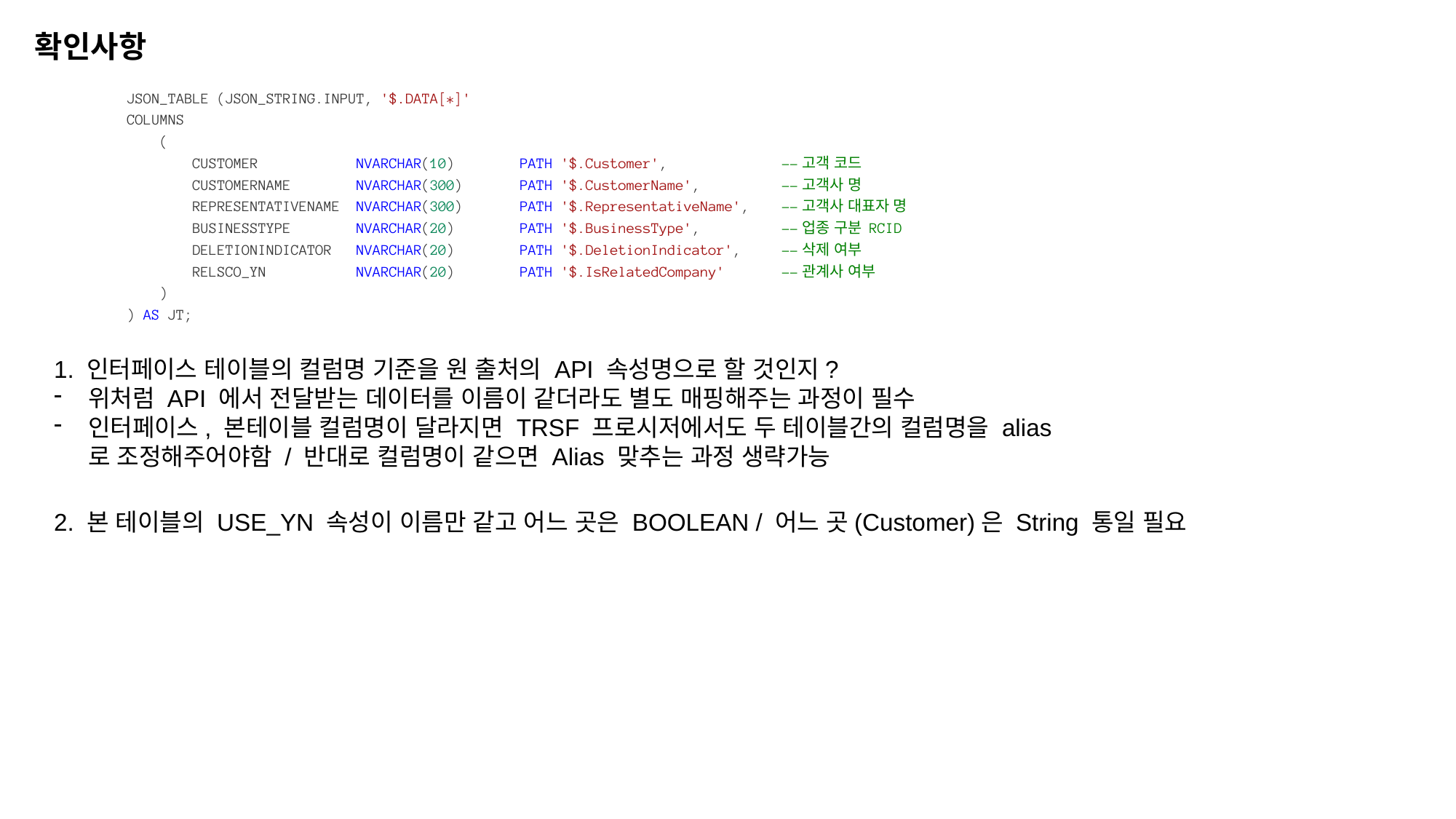

확인사항
            JSON_TABLE (JSON_STRING.INPUT, '$.DATA[*]'
            COLUMNS
                (
                    CUSTOMER            NVARCHAR(10)        PATH '$.Customer',              --고객 코드
                    CUSTOMERNAME        NVARCHAR(300)       PATH '$.CustomerName',          --고객사 명
                    REPRESENTATIVENAME  NVARCHAR(300)       PATH '$.RepresentativeName',    --고객사 대표자 명
                    BUSINESSTYPE        NVARCHAR(20)        PATH '$.BusinessType',          --업종 구분 RCID
                    DELETIONINDICATOR   NVARCHAR(20)        PATH '$.DeletionIndicator',     --삭제 여부
                    RELSCO_YN           NVARCHAR(20)        PATH '$.IsRelatedCompany'       --관계사 여부
                )
            ) AS JT;
1. 인터페이스 테이블의 컬럼명 기준을 원 출처의 API 속성명으로 할 것인지?
위처럼 API 에서 전달받는 데이터를 이름이 같더라도 별도 매핑해주는 과정이 필수
인터페이스, 본테이블 컬럼명이 달라지면 TRSF 프로시저에서도 두 테이블간의 컬럼명을 alias 로 조정해주어야함 / 반대로 컬럼명이 같으면 Alias 맞추는 과정 생략가능
2. 본 테이블의 USE_YN 속성이 이름만 같고 어느 곳은 BOOLEAN / 어느 곳(Customer)은 String 통일 필요